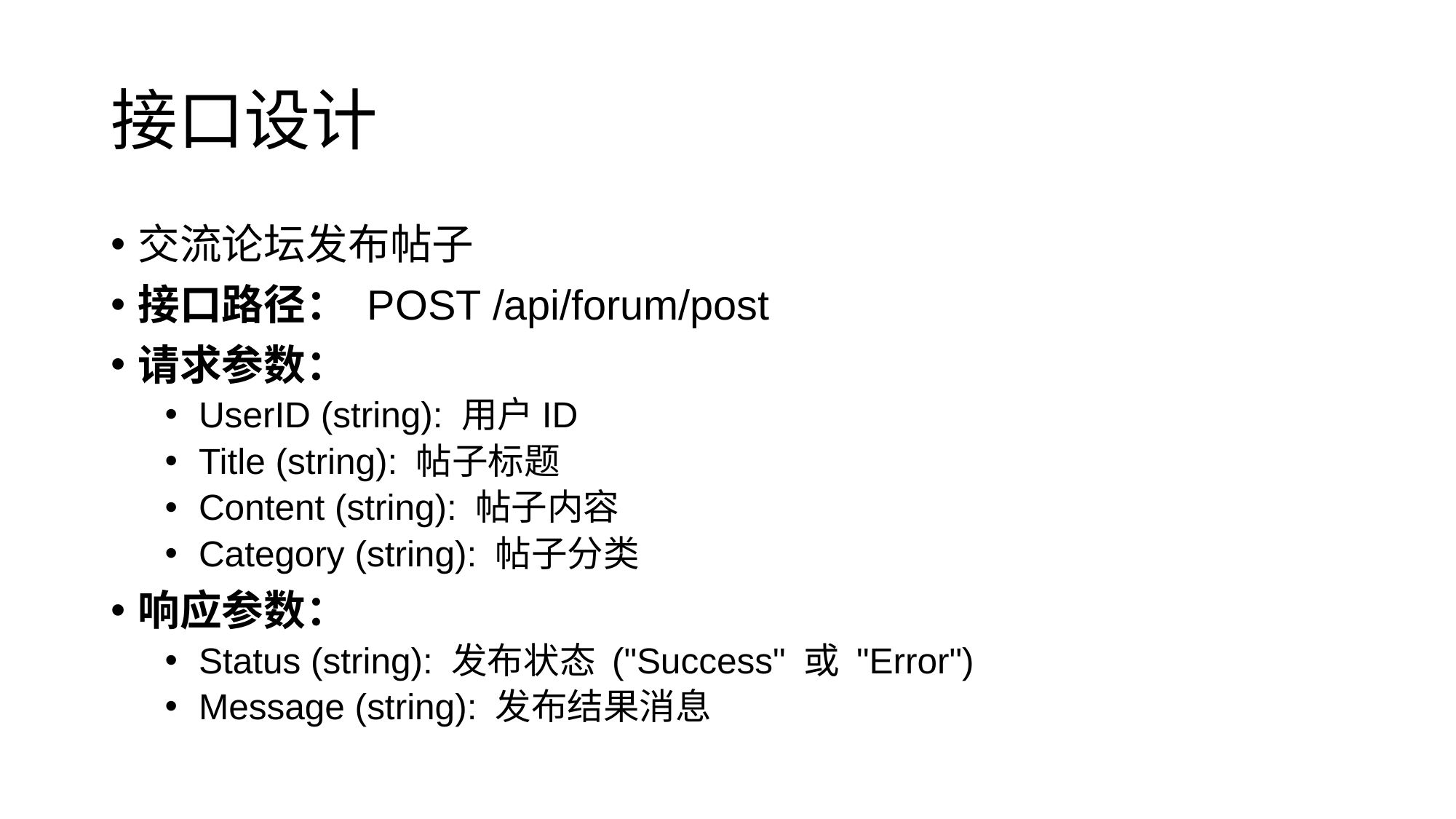

# 接口设计
交流论坛发布帖子
接口路径： POST /api/forum/post
请求参数：
UserID (string): 用户ID
Title (string): 帖子标题
Content (string): 帖子内容
Category (string): 帖子分类
响应参数：
Status (string): 发布状态 ("Success" 或 "Error")
Message (string): 发布结果消息